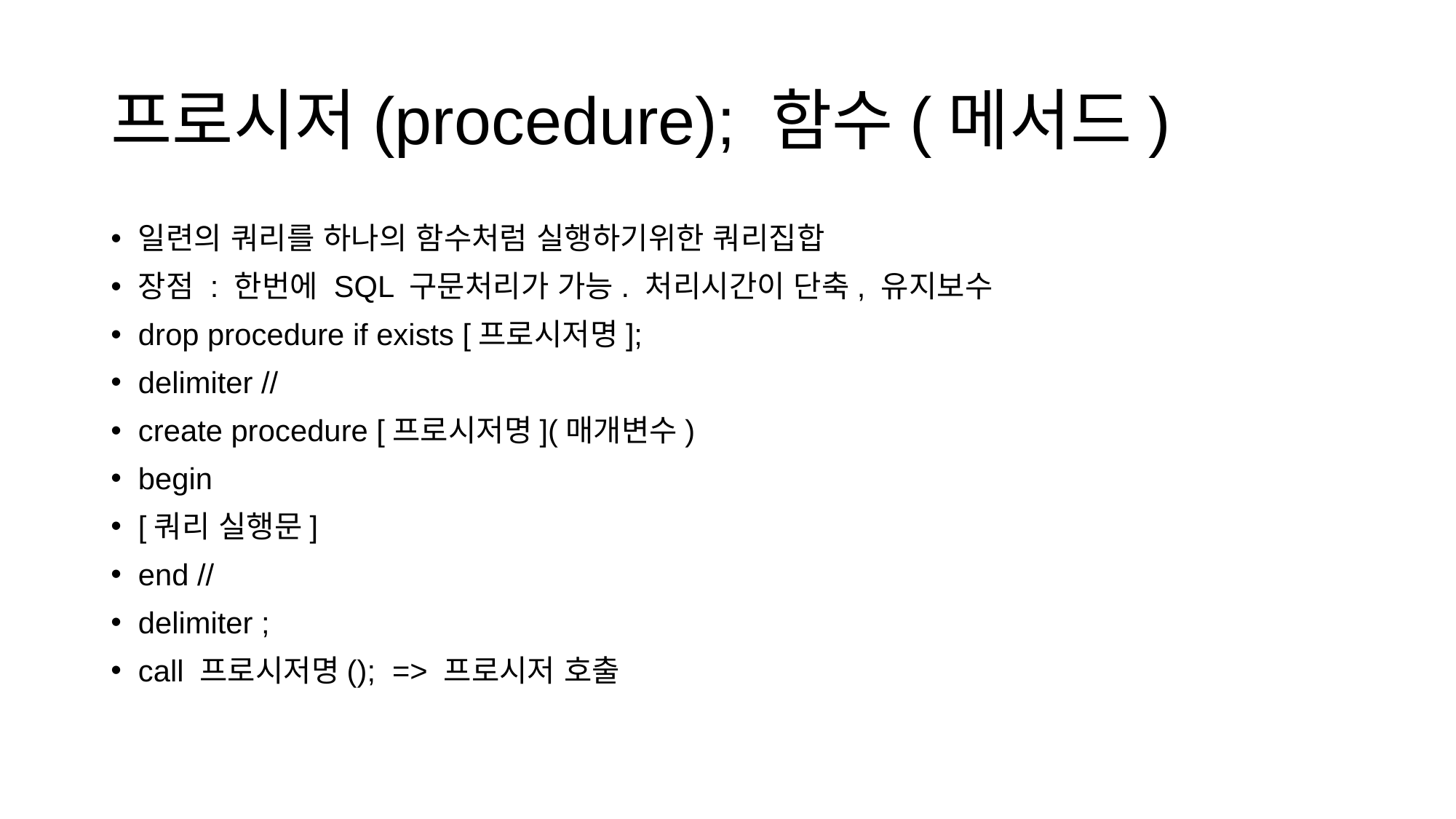

# 프로시저(procedure); 함수(메서드)
일련의 쿼리를 하나의 함수처럼 실행하기위한 쿼리집합
장점 : 한번에 SQL 구문처리가 가능. 처리시간이 단축, 유지보수
drop procedure if exists [프로시저명];
delimiter //
create procedure [프로시저명](매개변수)
begin
[쿼리 실행문]
end //
delimiter ;
call 프로시저명();  => 프로시저 호출